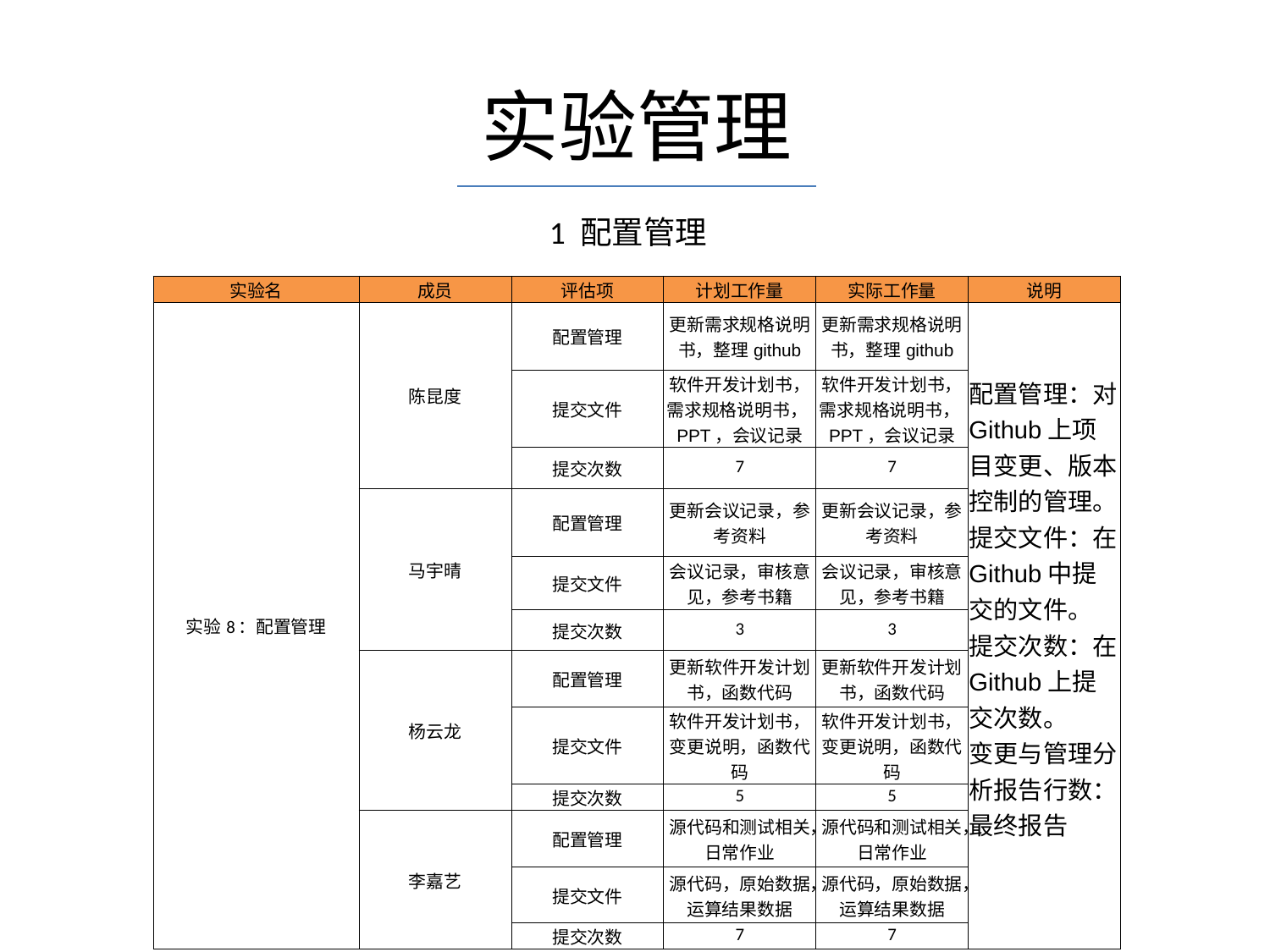

实验管理
1 配置管理
| 实验名 | 成员 | 评估项 | 计划工作量 | 实际工作量 | 说明 |
| --- | --- | --- | --- | --- | --- |
| 实验8：配置管理 | 陈昆度 | 配置管理 | 更新需求规格说明书，整理github | 更新需求规格说明书，整理github | 配置管理：对Github上项目变更、版本控制的管理。 提交文件：在Github中提交的文件。 提交次数：在Github上提交次数。 变更与管理分析报告行数：最终报告 |
|  |  | 提交文件 | 软件开发计划书，需求规格说明书，PPT，会议记录 | 软件开发计划书，需求规格说明书，PPT，会议记录 |  |
|  |  | 提交次数 | 7 | 7 |  |
|  | 马宇晴 | 配置管理 | 更新会议记录，参考资料 | 更新会议记录，参考资料 |  |
|  |  | 提交文件 | 会议记录，审核意见，参考书籍 | 会议记录，审核意见，参考书籍 |  |
|  |  | 提交次数 | 3 | 3 |  |
|  | 杨云龙 | 配置管理 | 更新软件开发计划书，函数代码 | 更新软件开发计划书，函数代码 |  |
|  |  | 提交文件 | 软件开发计划书，变更说明，函数代码 | 软件开发计划书，变更说明，函数代码 |  |
|  |  | 提交次数 | 5 | 5 |  |
|  | 李嘉艺 | 配置管理 | 源代码和测试相关，日常作业 | 源代码和测试相关，日常作业 |  |
|  |  | 提交文件 | 源代码，原始数据，运算结果数据 | 源代码，原始数据，运算结果数据 |  |
|  |  | 提交次数 | 7 | 7 |  |